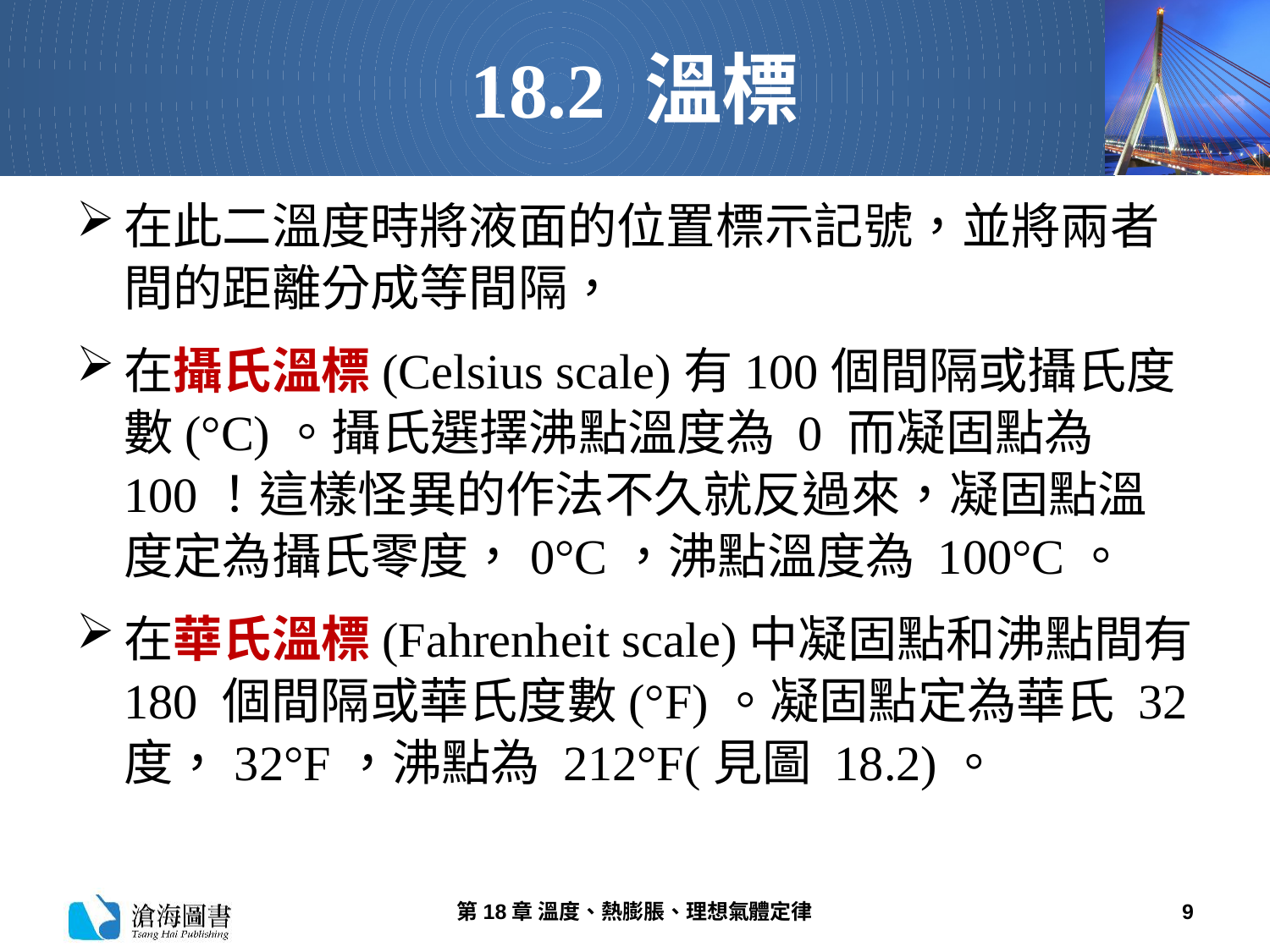

# 18.2 溫標
在此二溫度時將液面的位置標示記號，並將兩者間的距離分成等間隔，
在攝氏溫標(Celsius scale)有100個間隔或攝氏度數(°C)。攝氏選擇沸點溫度為 0 而凝固點為 100！這樣怪異的作法不久就反過來，凝固點溫度定為攝氏零度，0°C，沸點溫度為 100°C。
在華氏溫標(Fahrenheit scale)中凝固點和沸點間有 180 個間隔或華氏度數(°F)。凝固點定為華氏 32 度，32°F，沸點為 212°F(見圖 18.2)。
第18章 溫度、熱膨脹、理想氣體定律
9